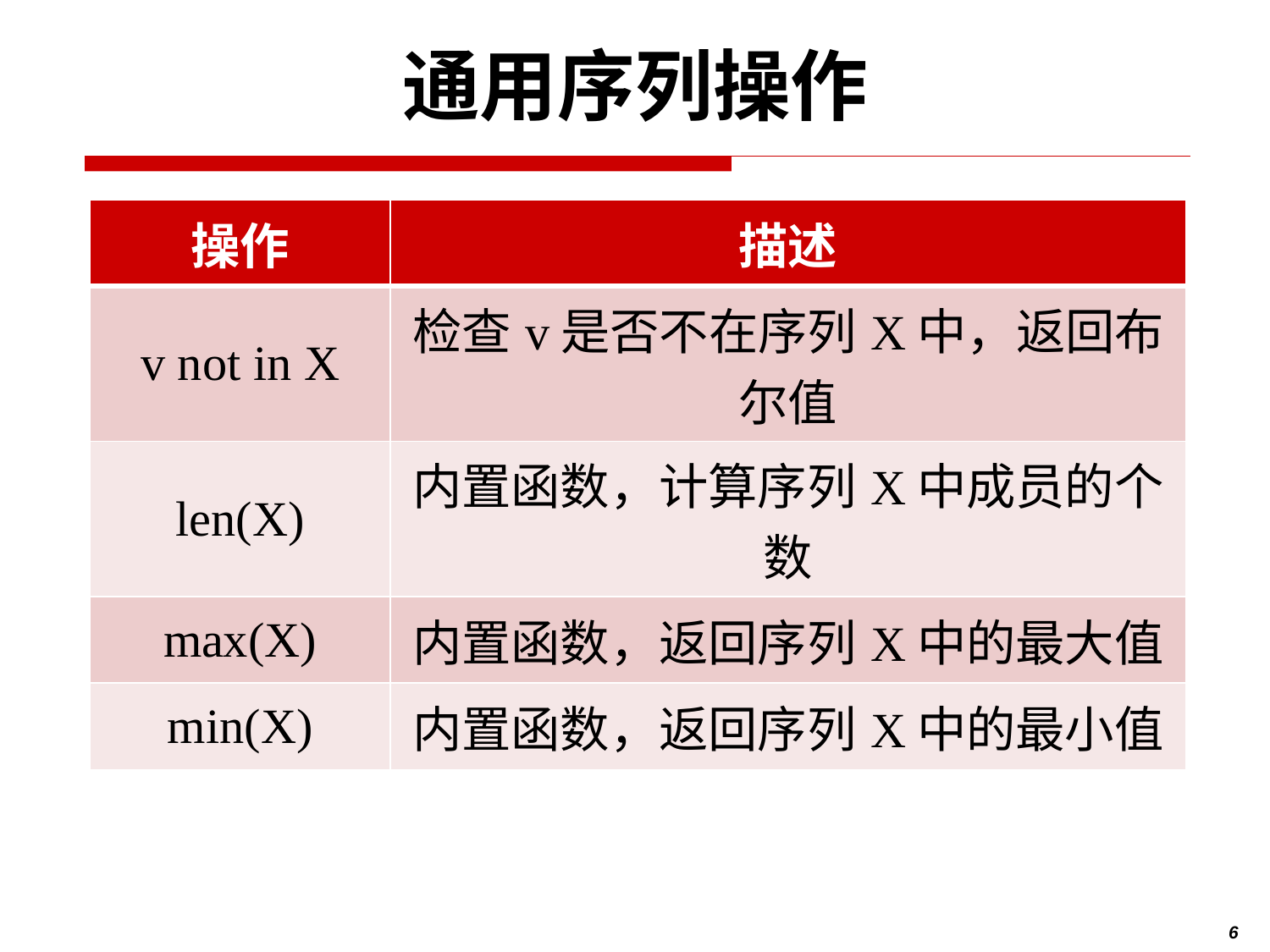

# 通用序列操作
| 操作 | 描述 |
| --- | --- |
| v not in X | 检查v是否不在序列X中，返回布尔值 |
| len(X) | 内置函数，计算序列X中成员的个数 |
| max(X) | 内置函数，返回序列X中的最大值 |
| min(X) | 内置函数，返回序列X中的最小值 |
6